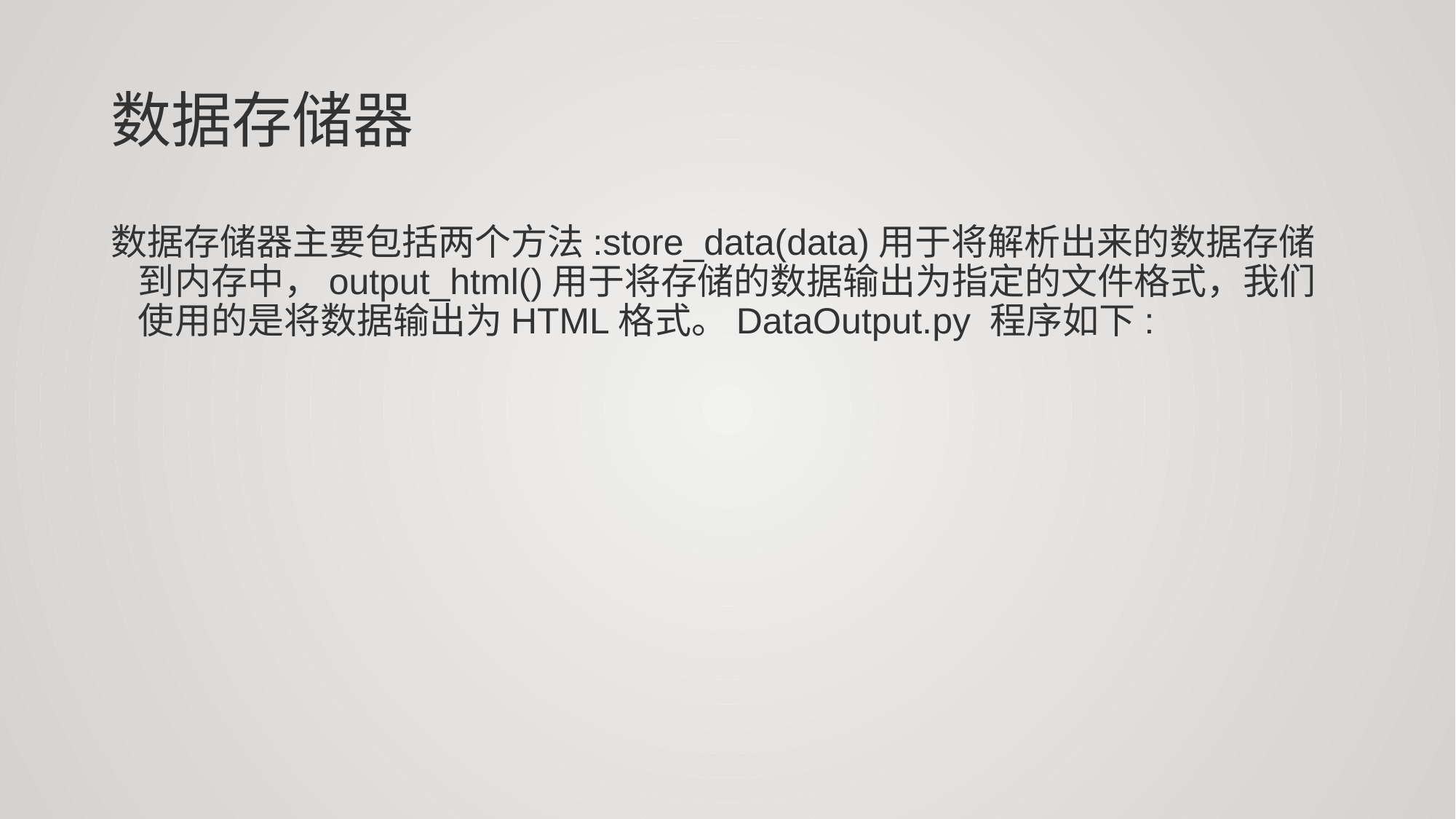

# 数据存储器
数据存储器主要包括两个方法:store_data(data)用于将解析出来的数据存储到内存中，output_html()用于将存储的数据输出为指定的文件格式，我们使用的是将数据输出为HTML格式。DataOutput.py 程序如下: